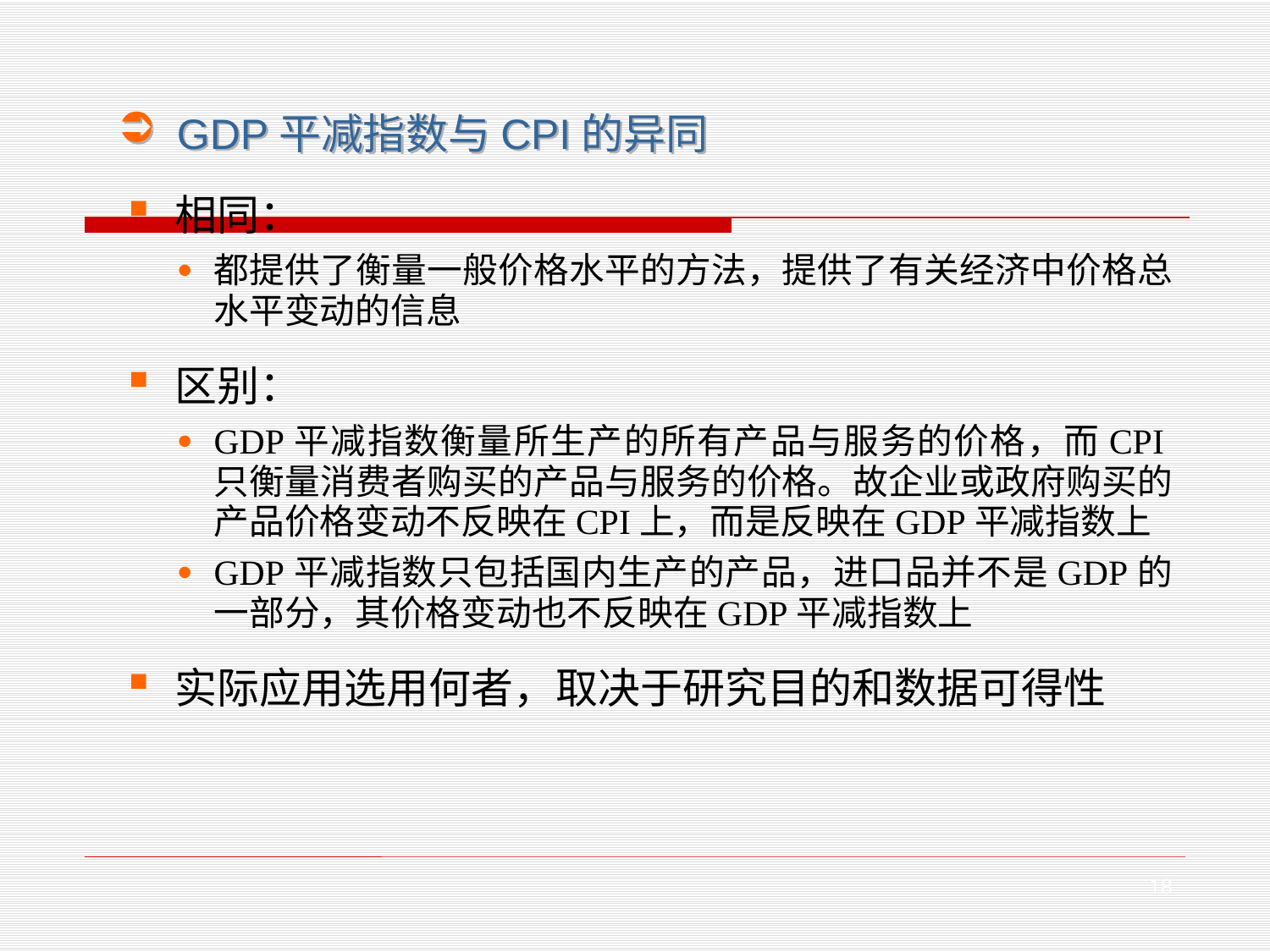

GDP平减指数与CPI的异同
相同：
都提供了衡量一般价格水平的方法，提供了有关经济中价格总水平变动的信息
区别：
GDP平减指数衡量所生产的所有产品与服务的价格，而CPI只衡量消费者购买的产品与服务的价格。故企业或政府购买的产品价格变动不反映在CPI上，而是反映在GDP平减指数上
GDP平减指数只包括国内生产的产品，进口品并不是GDP的一部分，其价格变动也不反映在GDP平减指数上
实际应用选用何者，取决于研究目的和数据可得性
18